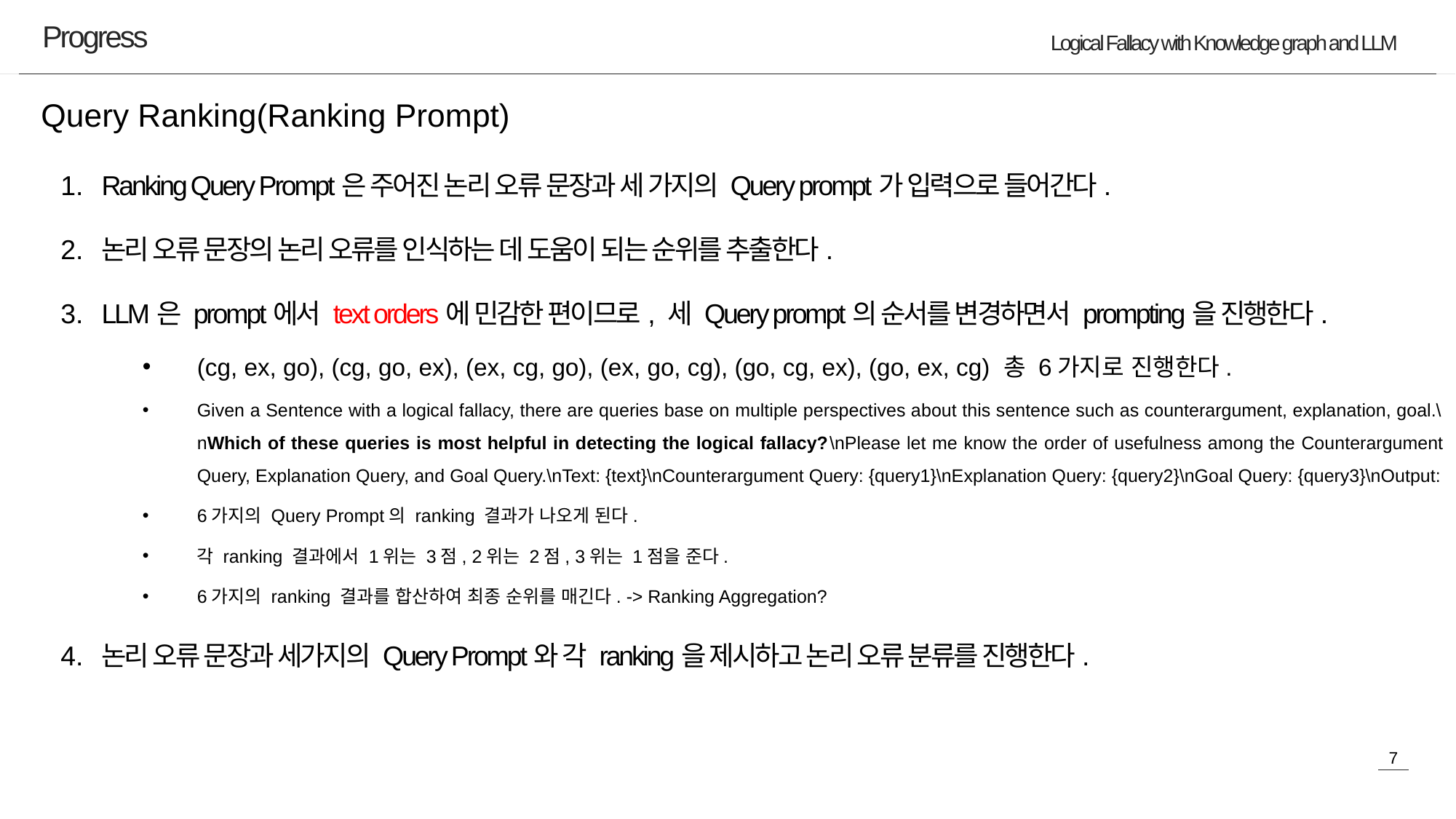

Progress
Query Ranking(Ranking Prompt)
Ranking Query Prompt은 주어진 논리 오류 문장과 세 가지의 Query prompt가 입력으로 들어간다.
논리 오류 문장의 논리 오류를 인식하는 데 도움이 되는 순위를 추출한다.
LLM은 prompt에서 text orders에 민감한 편이므로, 세 Query prompt의 순서를 변경하면서 prompting을 진행한다.
(cg, ex, go), (cg, go, ex), (ex, cg, go), (ex, go, cg), (go, cg, ex), (go, ex, cg) 총 6가지로 진행한다.
Given a Sentence with a logical fallacy, there are queries base on multiple perspectives about this sentence such as counterargument, explanation, goal.\nWhich of these queries is most helpful in detecting the logical fallacy?\nPlease let me know the order of usefulness among the Counterargument Query, Explanation Query, and Goal Query.\nText: {text}\nCounterargument Query: {query1}\nExplanation Query: {query2}\nGoal Query: {query3}\nOutput:
6가지의 Query Prompt의 ranking 결과가 나오게 된다.
각 ranking 결과에서 1위는 3점, 2위는 2점, 3위는 1점을 준다.
6가지의 ranking 결과를 합산하여 최종 순위를 매긴다. -> Ranking Aggregation?
논리 오류 문장과 세가지의 Query Prompt와 각 ranking을 제시하고 논리 오류 분류를 진행한다.